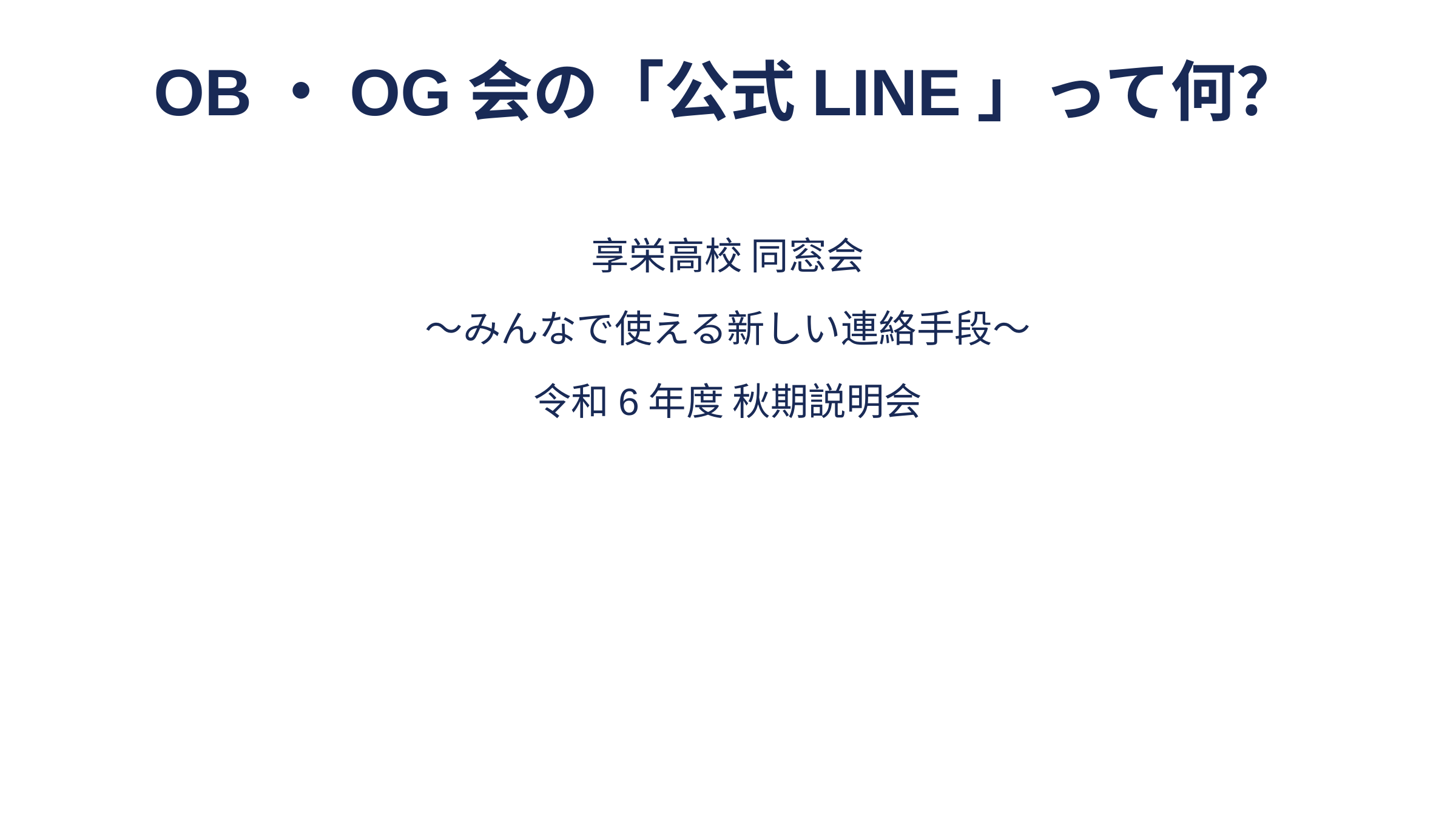

#
OB・OG会の「公式LINE」って何？
享栄高校 同窓会

〜みんなで使える新しい連絡手段〜

令和6年度 秋期説明会